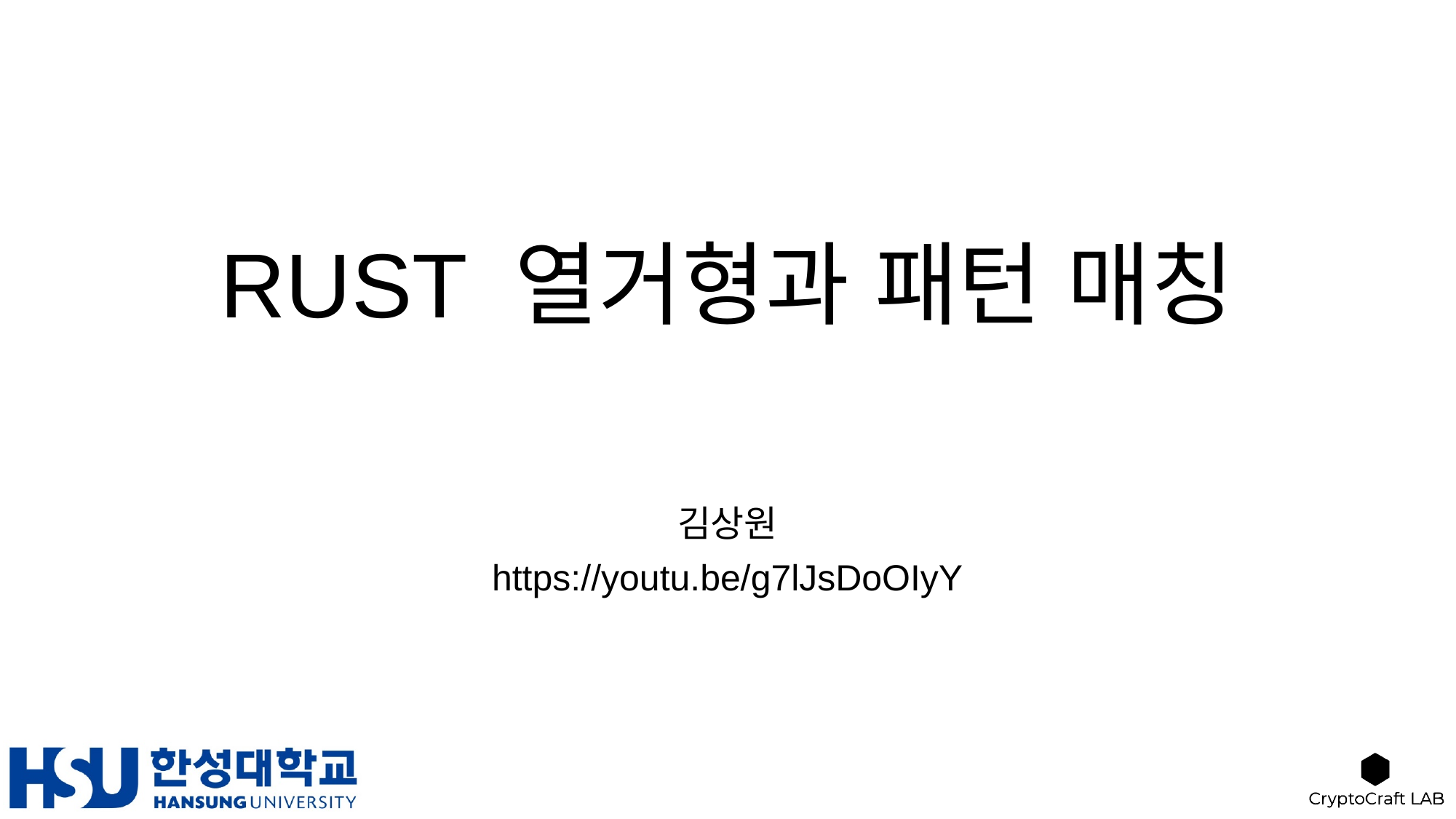

# RUST 열거형과 패턴 매칭
김상원
https://youtu.be/g7lJsDoOIyY